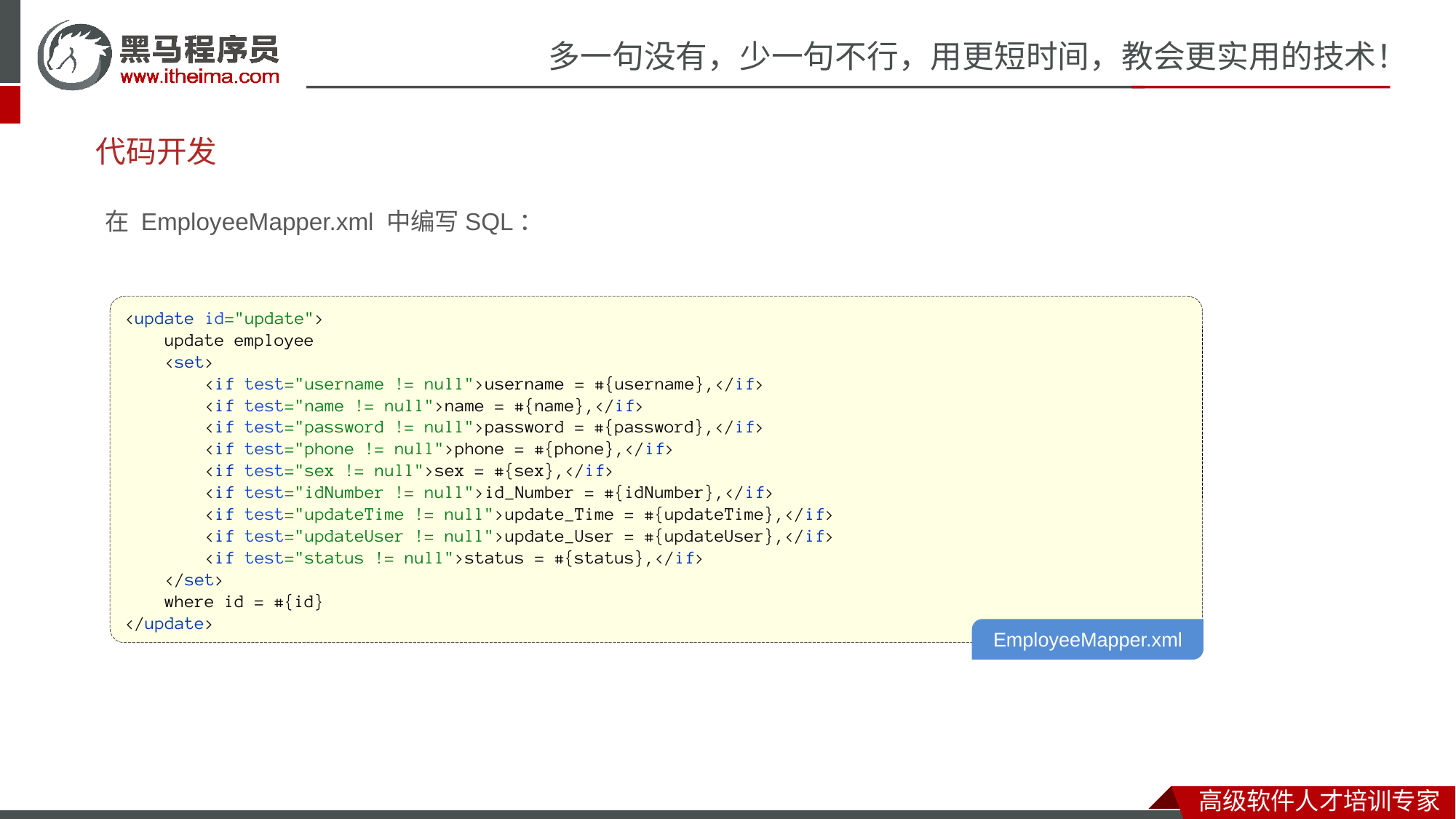

# 代码开发
在 EmployeeMapper.xml 中编写SQL：
<update id="update">
    update employee
    <set>
        <if test="username != null">username = #{username},</if>
        <if test="name != null">name = #{name},</if>
        <if test="password != null">password = #{password},</if>
        <if test="phone != null">phone = #{phone},</if>
        <if test="sex != null">sex = #{sex},</if>
        <if test="idNumber != null">id_Number = #{idNumber},</if>
        <if test="updateTime != null">update_Time = #{updateTime},</if>
        <if test="updateUser != null">update_User = #{updateUser},</if>
        <if test="status != null">status = #{status},</if>
    </set>
    where id = #{id}
</update>
EmployeeMapper.xml